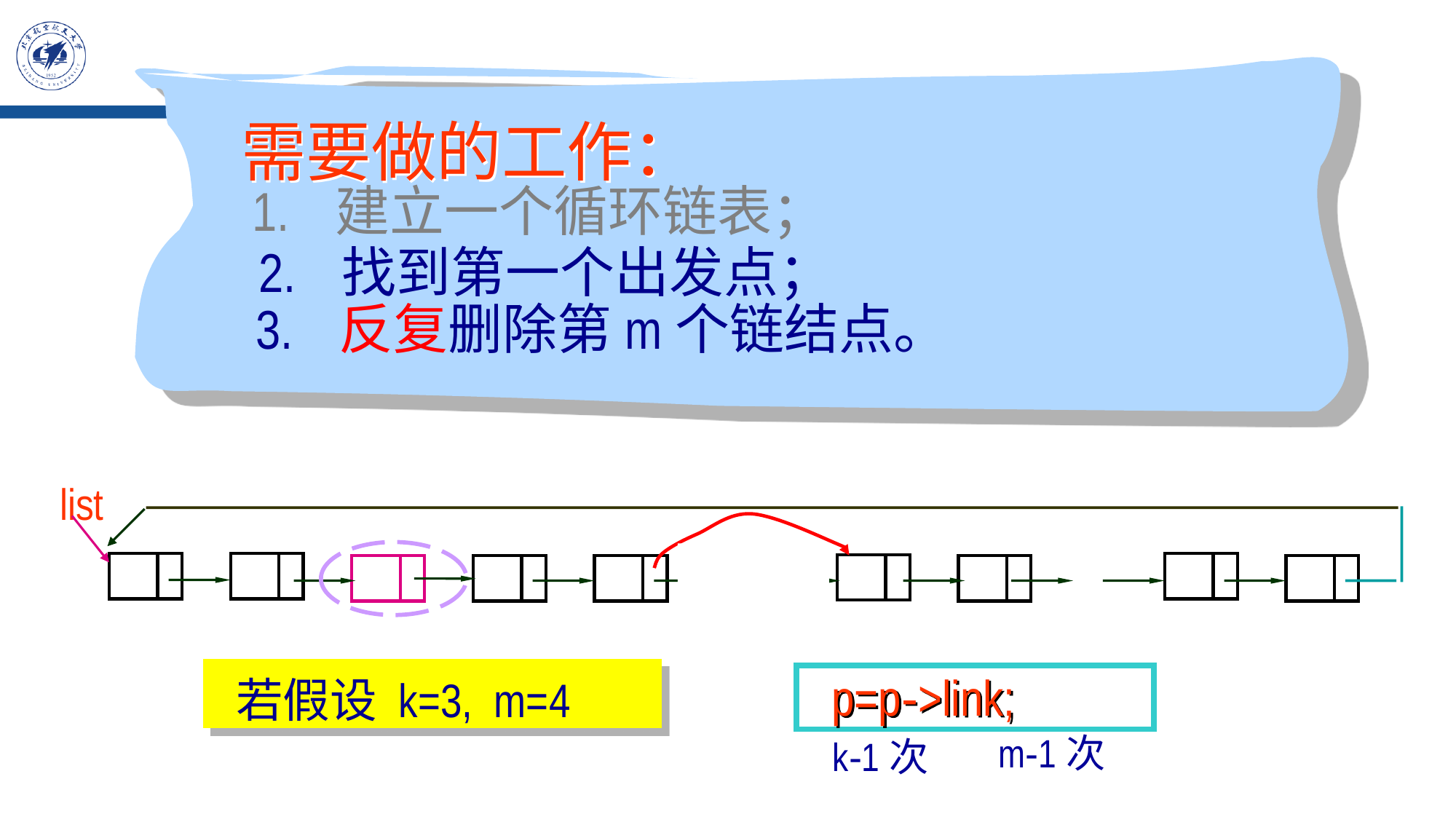

需要做的工作：
1. 建立一个循环链表；
1. 建立一个不带头结点的循环链表；
2. 找到第一个出发点；
3. 反复删除第m个链结点。
list

…

 若假设 k=3,  m=4
p=p->link;

m-1次
k-1次